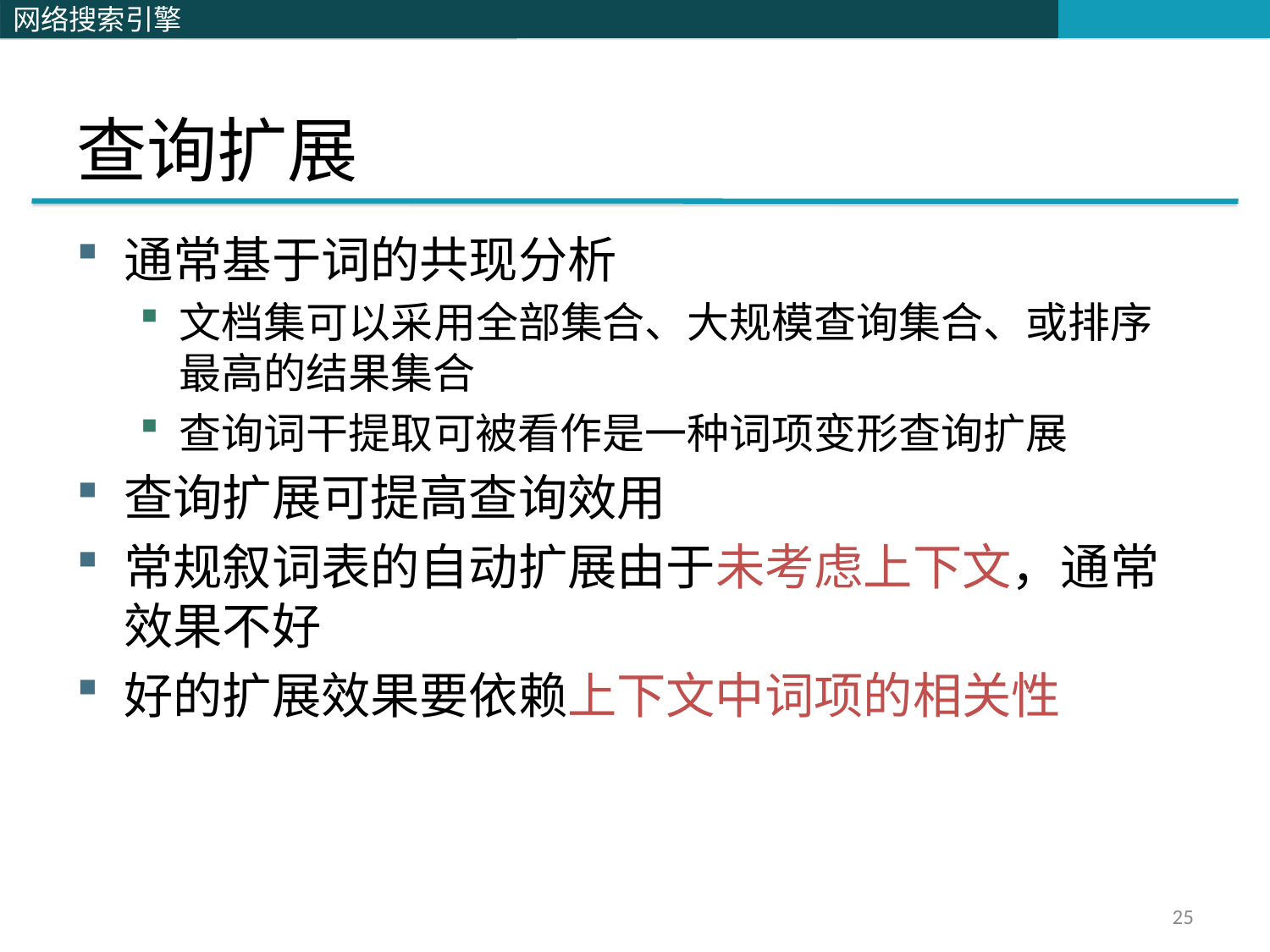

# 查询扩展
通常基于词的共现分析
文档集可以采用全部集合、大规模查询集合、或排序最高的结果集合
查询词干提取可被看作是一种词项变形查询扩展
查询扩展可提高查询效用
常规叙词表的自动扩展由于未考虑上下文，通常效果不好
好的扩展效果要依赖上下文中词项的相关性
25